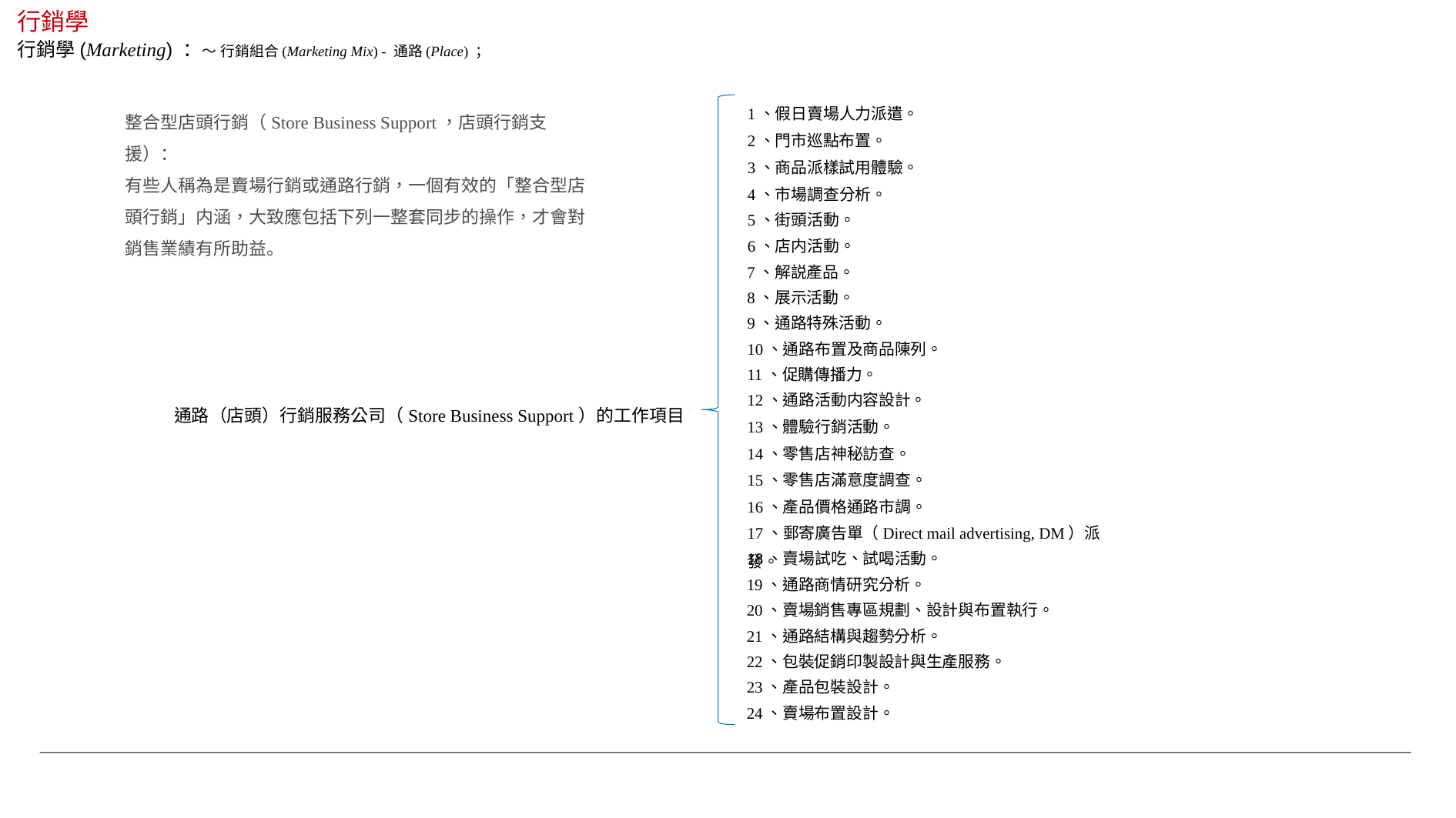

行銷學
行銷學(Marketing) ：～ 行銷組合(Marketing Mix) - 通路(Place) ；
1、假日賣場人力派遣。
整合型店頭行銷（Store Business Support，店頭行銷支援）：
有些人稱為是賣場行銷或通路行銷，一個有效的「整合型店頭行銷」内涵，大致應包括下列一整套同步的操作，才會對銷售業績有所助益。

2、門市巡點布置。
3、商品派樣試用體驗。
4、市場調查分析。
5、街頭活動。
6、店内活動。
7、解説產品。
8、展示活動。
9、通路特殊活動。
10、通路布置及商品陳列。
11、促購傳播力。
12、通路活動内容設計。
通路（店頭）行銷服務公司（Store Business Support）的工作項目
13、體驗行銷活動。
14、零售店神秘訪查。
15、零售店滿意度調查。
16、產品價格通路市調。
17、郵寄廣告單（Direct mail advertising, DM）派發。
18、賣場試吃、試喝活動。
19、通路商情研究分析。
20、賣場銷售專區規劃、設計與布置執行。
21、通路結構與趨勢分析。
22、包裝促銷印製設計與生產服務。
23、產品包裝設計。
24、賣場布置設計。